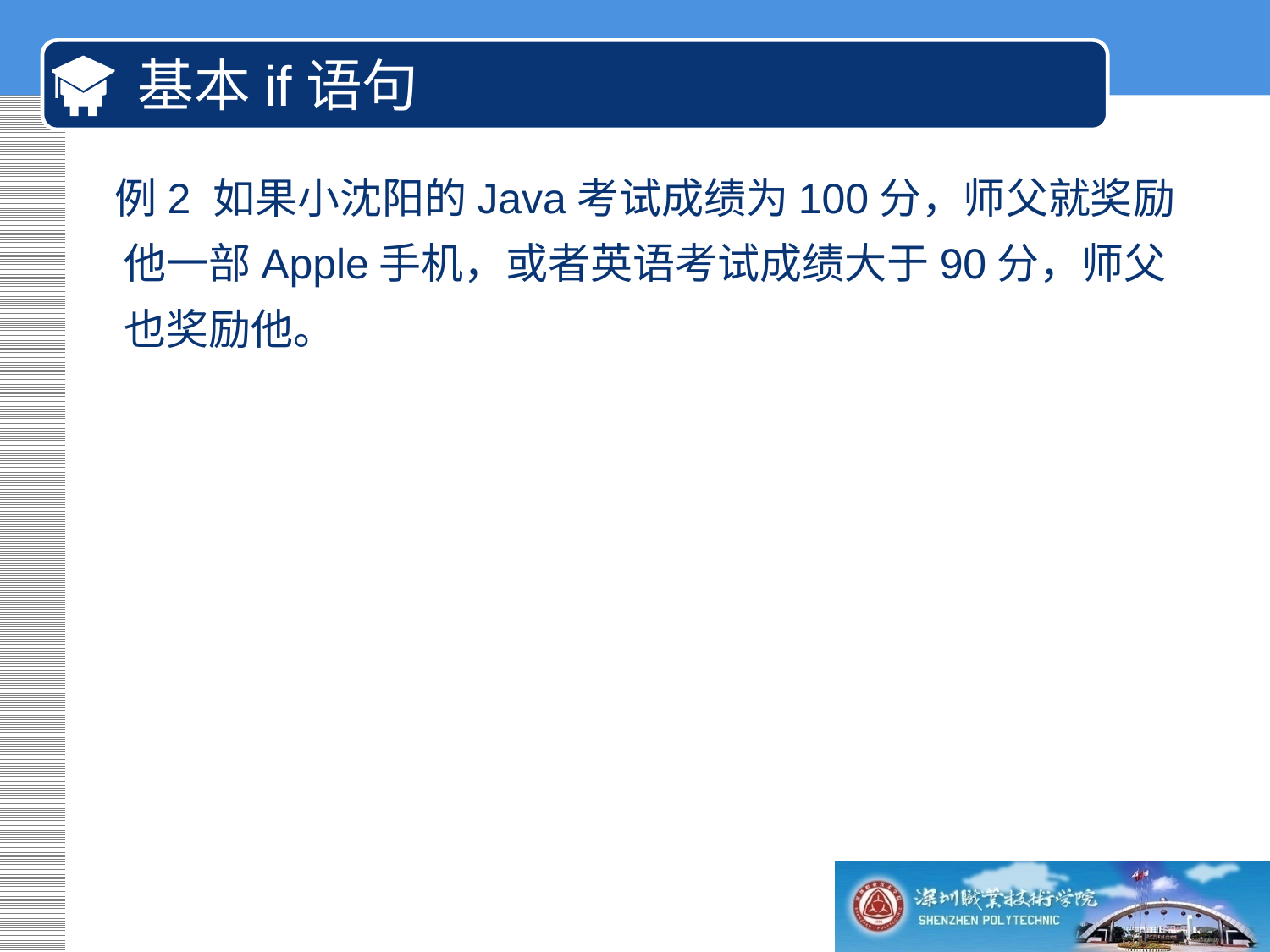

# 基本if语句
   例2 如果小沈阳的Java考试成绩为100分，师父就奖励他一部Apple手机，或者英语考试成绩大于90分，师父也奖励他。